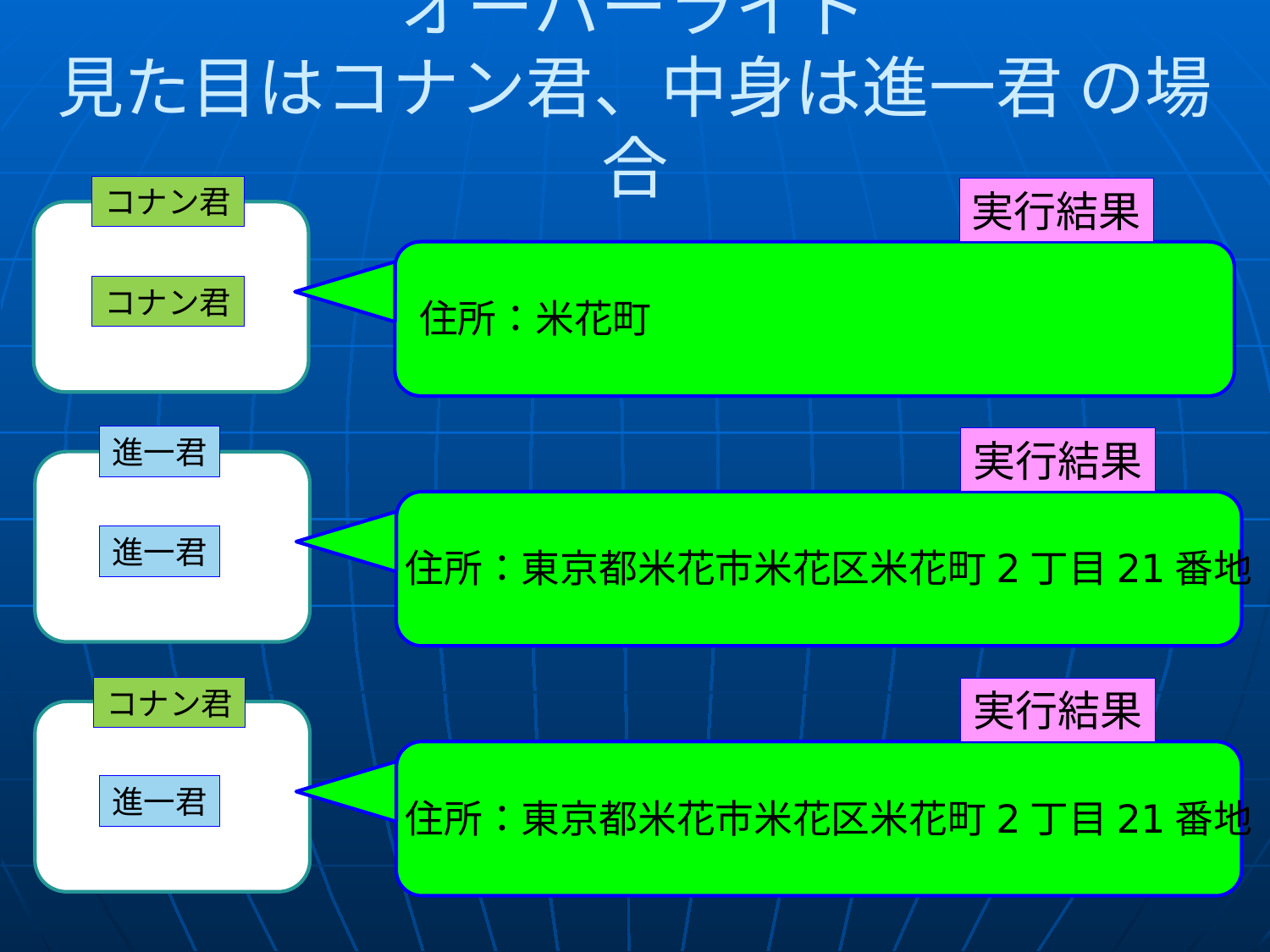

# オーバーライド 見た目はコナン君、中身は進一君 の場合
コナン君
実行結果

コナン君
住所：米花町
進一君
実行結果

進一君
住所：東京都米花市米花区米花町2丁目21番地
コナン君
実行結果

進一君
住所：東京都米花市米花区米花町2丁目21番地